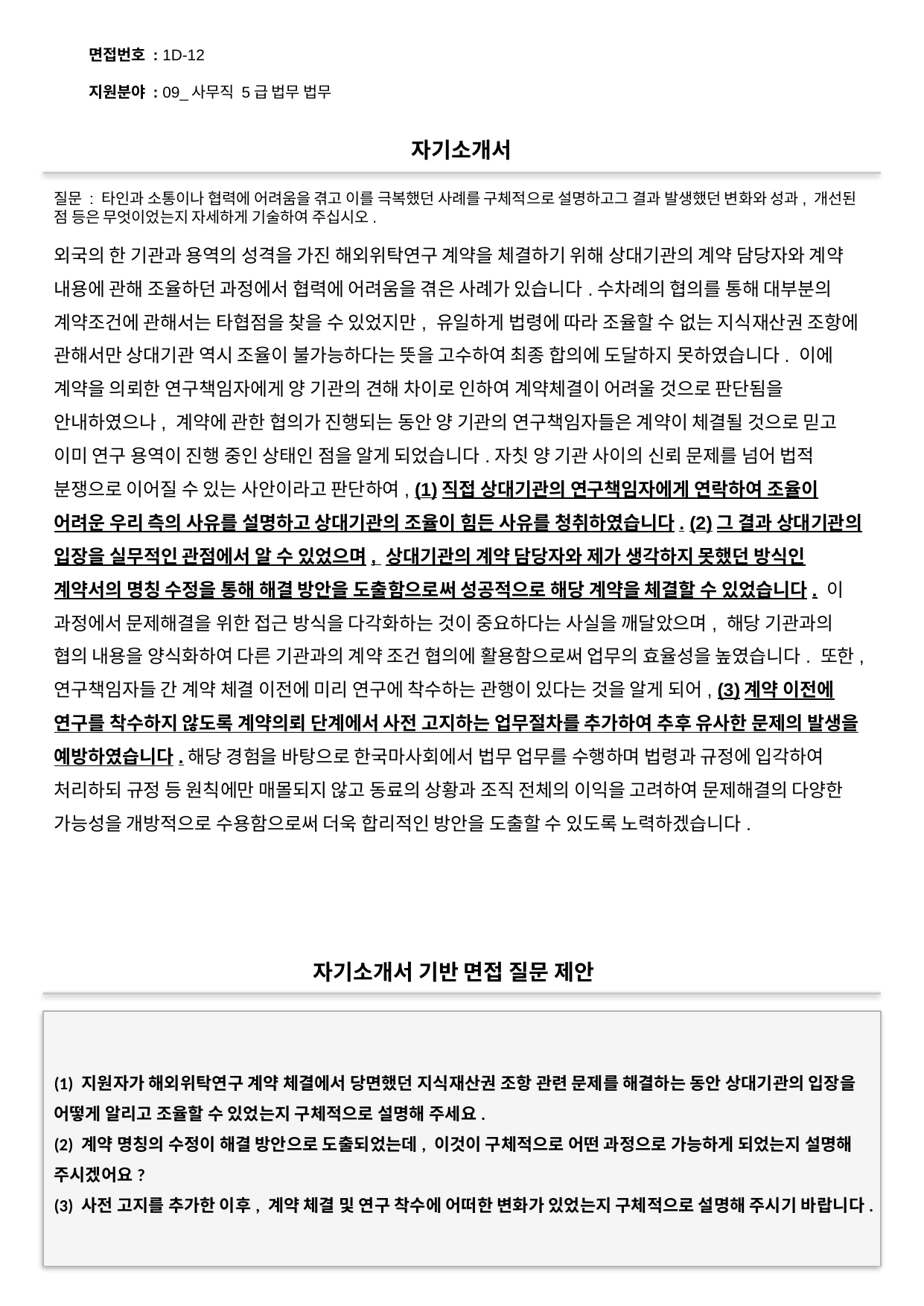

면접번호 : 1D-12

지원분야 : 09_사무직 5급 법무 법무
#

자기소개서

질문 : 타인과 소통이나 협력에 어려움을 겪고 이를 극복했던 사례를 구체적으로 설명하고그 결과 발생했던 변화와 성과, 개선된 점 등은 무엇이었는지 자세하게 기술하여 주십시오.

외국의 한 기관과 용역의 성격을 가진 해외위탁연구 계약을 체결하기 위해 상대기관의 계약 담당자와 계약 내용에 관해 조율하던 과정에서 협력에 어려움을 겪은 사례가 있습니다.수차례의 협의를 통해 대부분의 계약조건에 관해서는 타협점을 찾을 수 있었지만, 유일하게 법령에 따라 조율할 수 없는 지식재산권 조항에 관해서만 상대기관 역시 조율이 불가능하다는 뜻을 고수하여 최종 합의에 도달하지 못하였습니다. 이에 계약을 의뢰한 연구책임자에게 양 기관의 견해 차이로 인하여 계약체결이 어려울 것으로 판단됨을 안내하였으나, 계약에 관한 협의가 진행되는 동안 양 기관의 연구책임자들은 계약이 체결될 것으로 믿고 이미 연구 용역이 진행 중인 상태인 점을 알게 되었습니다.자칫 양 기관 사이의 신뢰 문제를 넘어 법적 분쟁으로 이어질 수 있는 사안이라고 판단하여, (1)직접 상대기관의 연구책임자에게 연락하여 조율이 어려운 우리 측의 사유를 설명하고 상대기관의 조율이 힘든 사유를 청취하였습니다. (2)그 결과 상대기관의 입장을 실무적인 관점에서 알 수 있었으며, 상대기관의 계약 담당자와 제가 생각하지 못했던 방식인 계약서의 명칭 수정을 통해 해결 방안을 도출함으로써 성공적으로 해당 계약을 체결할 수 있었습니다. 이 과정에서 문제해결을 위한 접근 방식을 다각화하는 것이 중요하다는 사실을 깨달았으며, 해당 기관과의 협의 내용을 양식화하여 다른 기관과의 계약 조건 협의에 활용함으로써 업무의 효율성을 높였습니다. 또한, 연구책임자들 간 계약 체결 이전에 미리 연구에 착수하는 관행이 있다는 것을 알게 되어, (3)계약 이전에 연구를 착수하지 않도록 계약의뢰 단계에서 사전 고지하는 업무절차를 추가하여 추후 유사한 문제의 발생을 예방하였습니다.해당 경험을 바탕으로 한국마사회에서 법무 업무를 수행하며 법령과 규정에 입각하여 처리하되 규정 등 원칙에만 매몰되지 않고 동료의 상황과 조직 전체의 이익을 고려하여 문제해결의 다양한 가능성을 개방적으로 수용함으로써 더욱 합리적인 방안을 도출할 수 있도록 노력하겠습니다.

자기소개서 기반 면접 질문 제안

(1) 지원자가 해외위탁연구 계약 체결에서 당면했던 지식재산권 조항 관련 문제를 해결하는 동안 상대기관의 입장을 어떻게 알리고 조율할 수 있었는지 구체적으로 설명해 주세요.
(2) 계약 명칭의 수정이 해결 방안으로 도출되었는데, 이것이 구체적으로 어떤 과정으로 가능하게 되었는지 설명해 주시겠어요?
(3) 사전 고지를 추가한 이후, 계약 체결 및 연구 착수에 어떠한 변화가 있었는지 구체적으로 설명해 주시기 바랍니다.